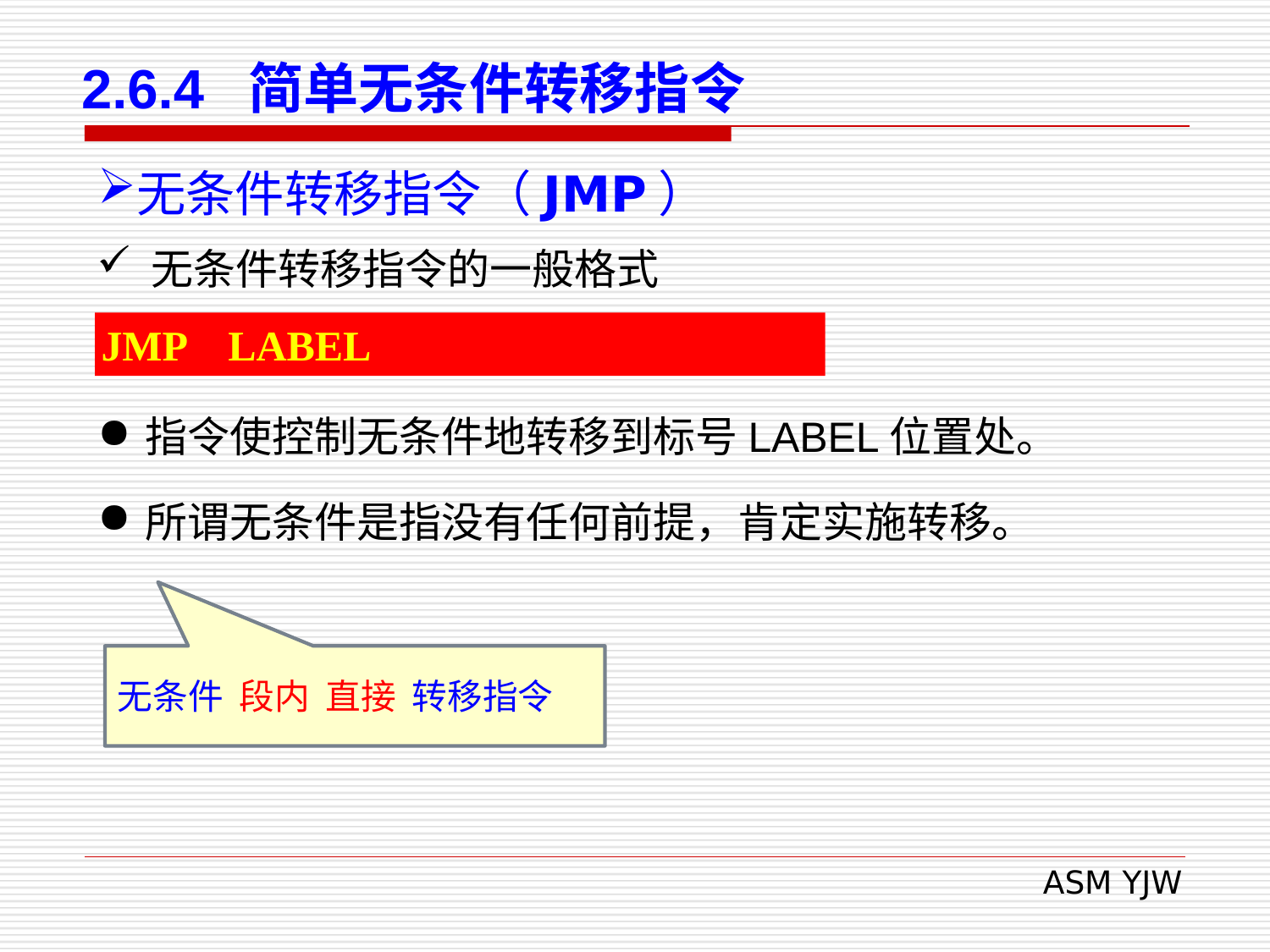

# 2.6.4  简单无条件转移指令
无条件转移指令（JMP）
 无条件转移指令的一般格式
JMP    LABEL
指令使控制无条件地转移到标号LABEL位置处。
所谓无条件是指没有任何前提，肯定实施转移。

无条件  段内  直接  转移指令